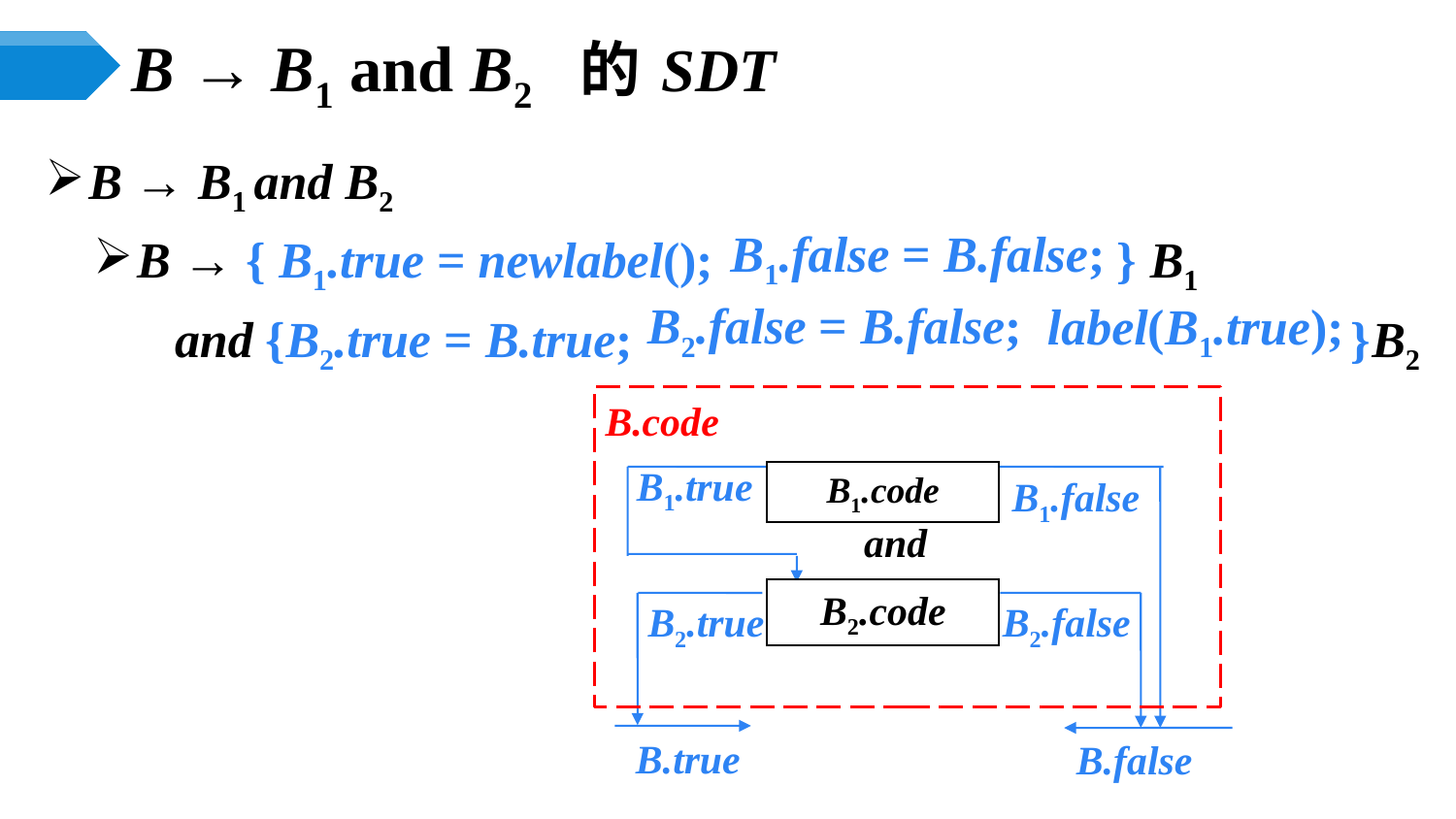

B → B1 and B2  的SDT
B → B1 and B2
B → { B1.true = newlabel();                                } B1
	   and {B2.true = B.true;                                                         }B2

B1.false = B.false;
B2.false = B.false;
label(B1.true);

B.code
B1.code
and
B2.code
B1.true

B1.false

B2.true

B2.false

B.true

B.false